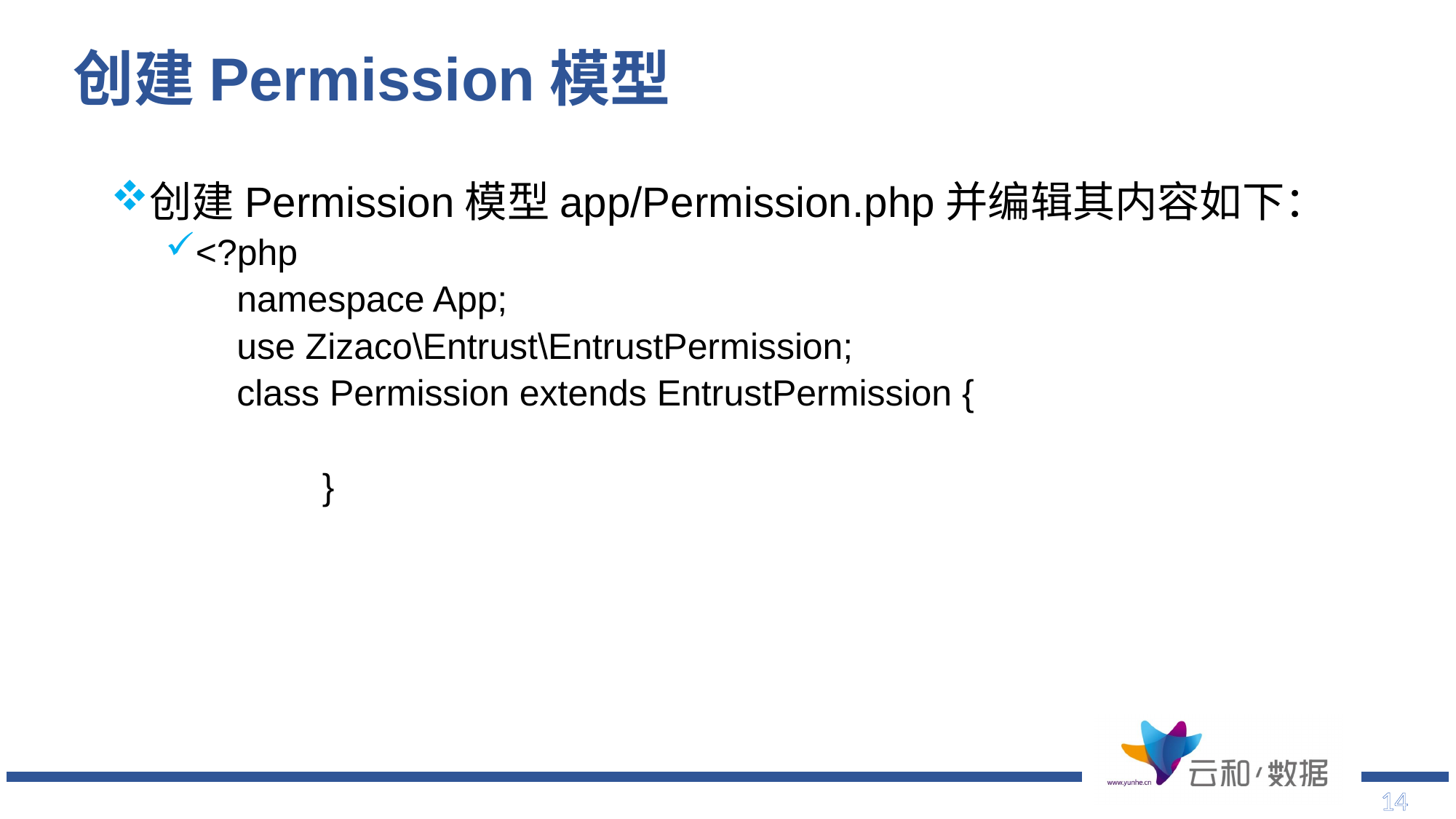

# 创建Permission模型
创建Permission模型app/Permission.php并编辑其内容如下：
<?php
       namespace App;
       use Zizaco\Entrust\EntrustPermission;
       class Permission extends EntrustPermission {

		  }